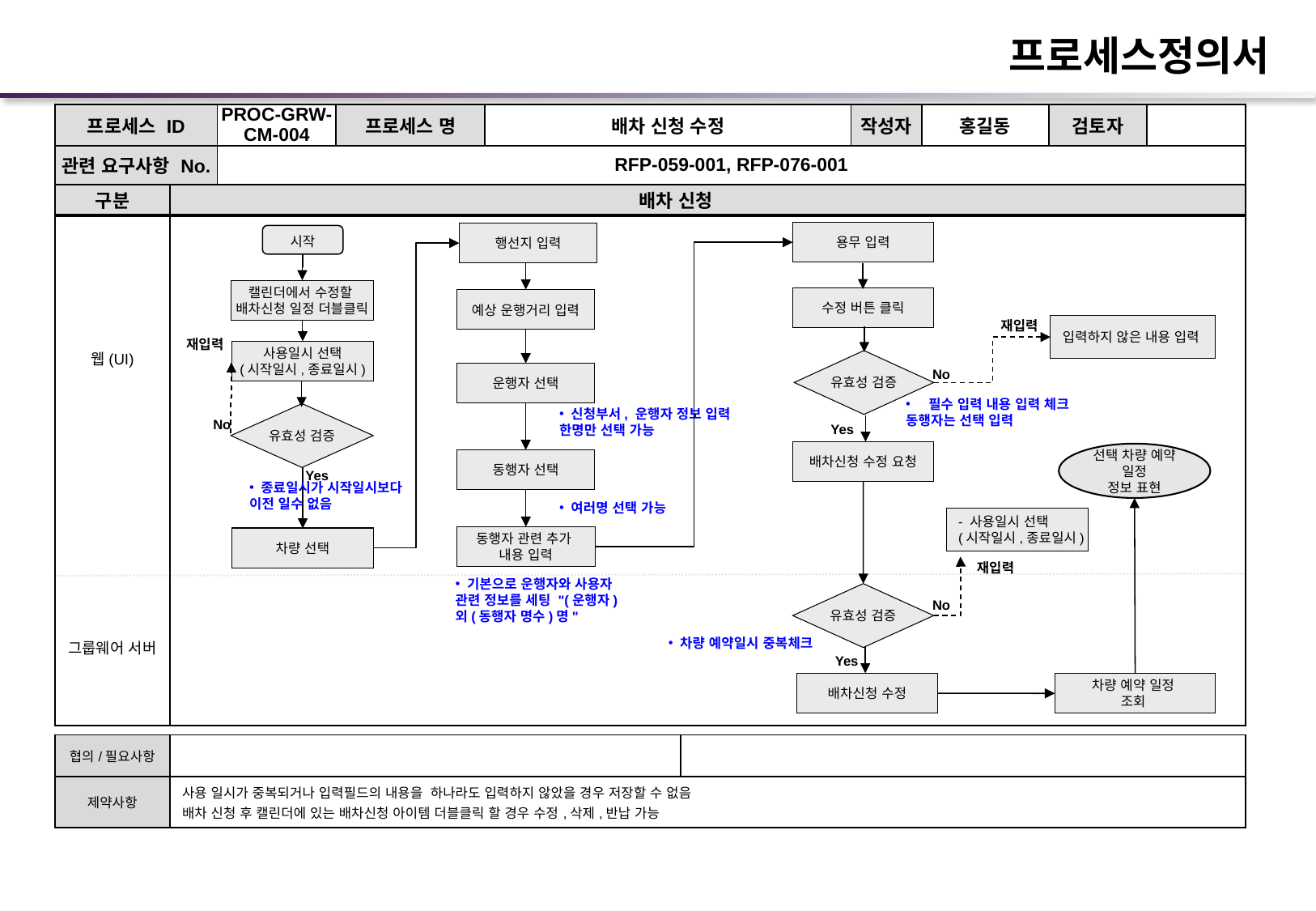

프로세스정의서
| 프로세스 ID | PROC-GRW-CM-004 | 프로세스 명 | 배차 신청 수정 | 작성자 | 홍길동 | 검토자 |  |
| --- | --- | --- | --- | --- | --- | --- | --- |
| 관련 요구사항 No. | RFP-059-001, RFP-076-001 |  |  |  |  |  |  |
구분

배차 신청

용무 입력
행선지 입력
시작
캘린더에서 수정할
배차신청 일정 더블클릭
수정 버튼 클릭
예상 운행거리 입력
재입력
입력하지 않은 내용 입력
재입력
웹(UI)
사용일시 선택
(시작일시,종료일시)
유효성 검증
No
운행자 선택
필수 입력 내용 입력 체크
동행자는 선택 입력
신청부서, 운행자 정보 입력
한명만 선택 가능
유효성 검증
No
Yes
배차신청 수정 요청
선택 차량 예약 일정
정보 표현
동행자 선택
Yes
종료일시가 시작일시보다
이전 일수 없음
여러명 선택 가능
- 사용일시 선택
(시작일시,종료일시)
동행자 관련 추가
내용 입력
차량 선택
재입력
기본으로 운행자와 사용자
관련 정보를 세팅 "(운행자)
외(동행자 명수)명"

유효성 검증
No
차량 예약일시 중복체크
그룹웨어 서버
Yes
배차신청 수정
차량 예약 일정
조회
| 협의/필요사항 |  |  |
| --- | --- | --- |
| 제약사항 | 사용 일시가 중복되거나 입력필드의 내용을 하나라도 입력하지 않았을 경우 저장할 수 없음 배차 신청 후 캘린더에 있는 배차신청 아이템 더블클릭 할 경우 수정,삭제,반납 가능 |  |